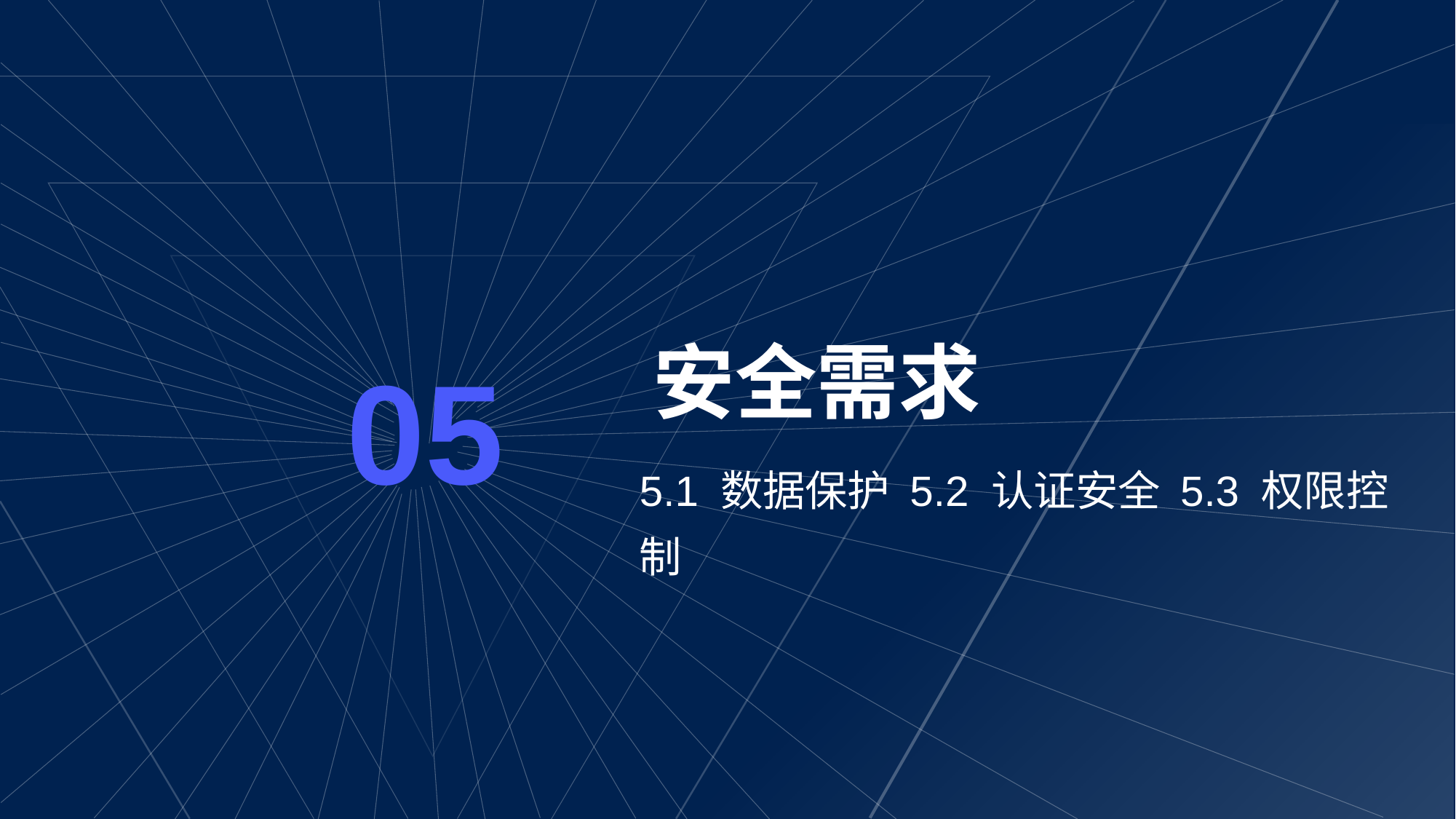

# 安全需求
05
5.1 数据保护 5.2 认证安全 5.3 权限控制